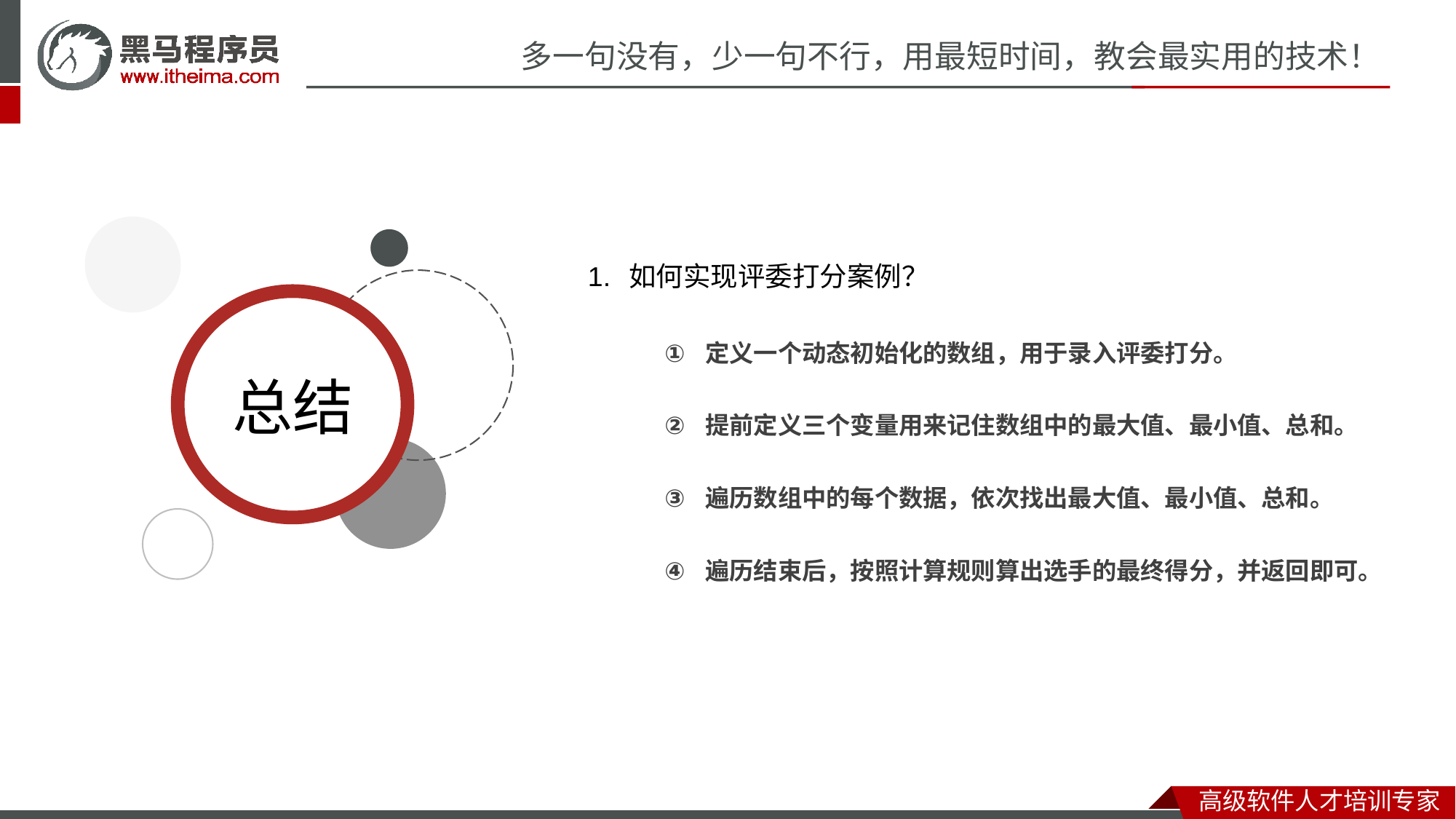

如何实现评委打分案例？
定义一个动态初始化的数组，用于录入评委打分。
提前定义三个变量用来记住数组中的最大值、最小值、总和。
遍历数组中的每个数据，依次找出最大值、最小值、总和。
遍历结束后，按照计算规则算出选手的最终得分，并返回即可。